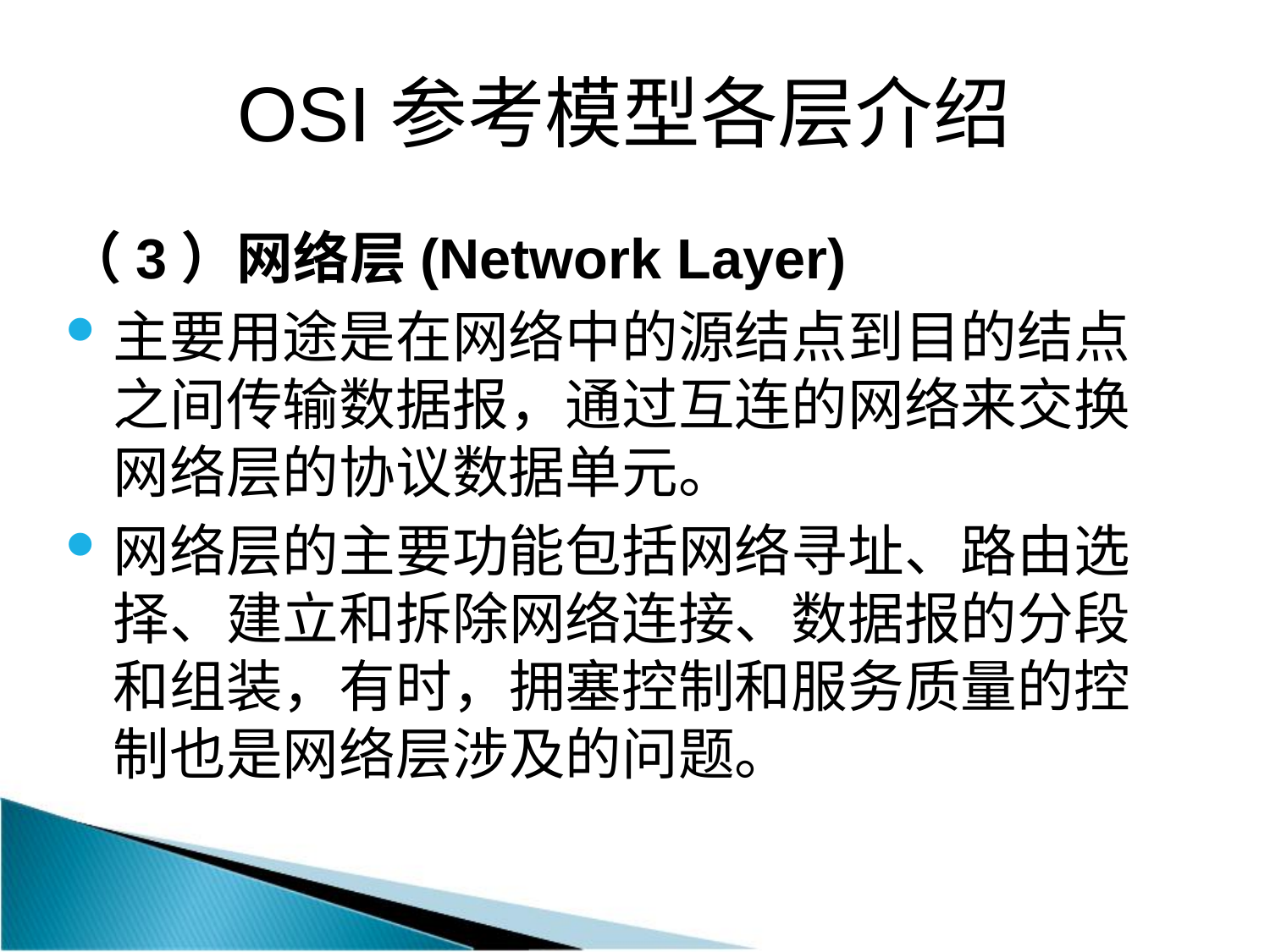

# OSI参考模型各层介绍
（3）网络层(Network Layer)
主要用途是在网络中的源结点到目的结点之间传输数据报，通过互连的网络来交换网络层的协议数据单元。
网络层的主要功能包括网络寻址、路由选择、建立和拆除网络连接、数据报的分段和组装，有时，拥塞控制和服务质量的控制也是网络层涉及的问题。